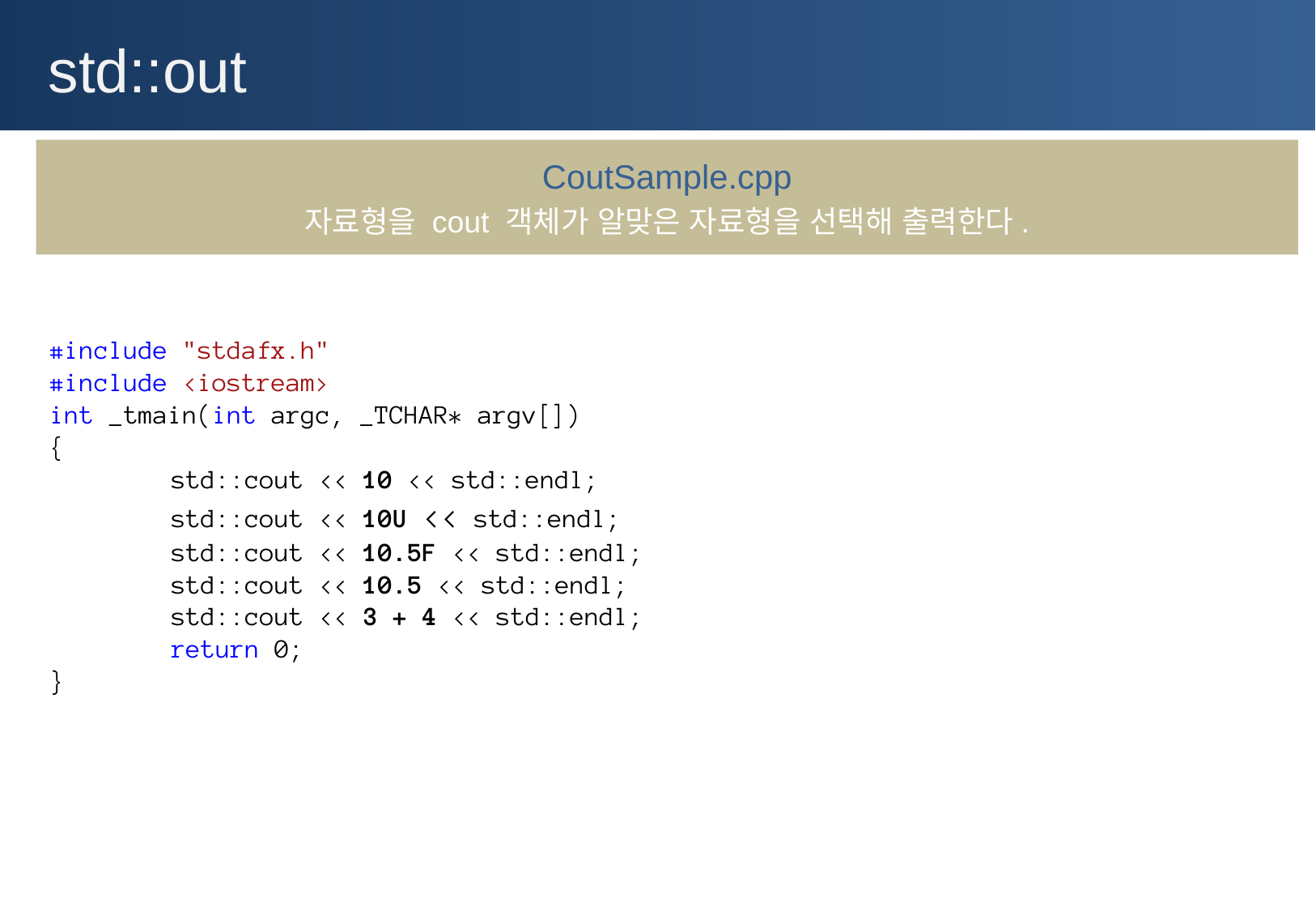

# std::out
CoutSample.cpp
자료형을 cout 객체가 알맞은 자료형을 선택해 출력한다.
#include "stdafx.h"
#include <iostream>
int _tmain(int argc, _TCHAR* argv[])
{
	std::cout << 10 << std::endl;
	std::cout << 10U << std::endl;
	std::cout << 10.5F << std::endl;
	std::cout << 10.5 << std::endl;
	std::cout << 3 + 4 << std::endl;
	return 0;
}